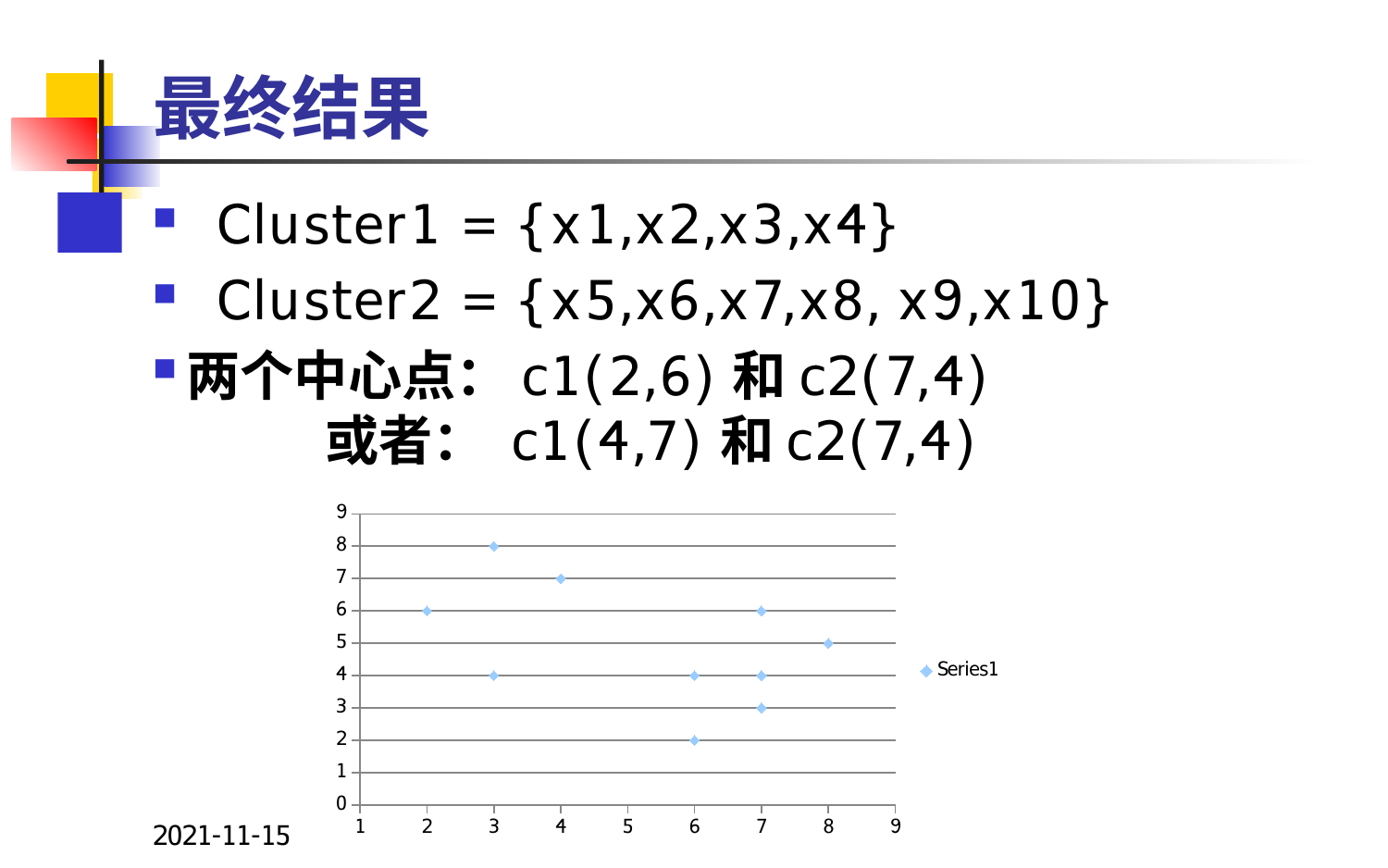

# 最终结果
  Cluster1 = {x1,x2,x3,x4}
  Cluster2 = {x5,x6,x7,x8, x9,x10}
两个中心点：c1(2,6)和c2(7,4)
	或者： c1(4,7)和c2(7,4)

### Chart

| Category |  |
|---|---|
2021-11-15